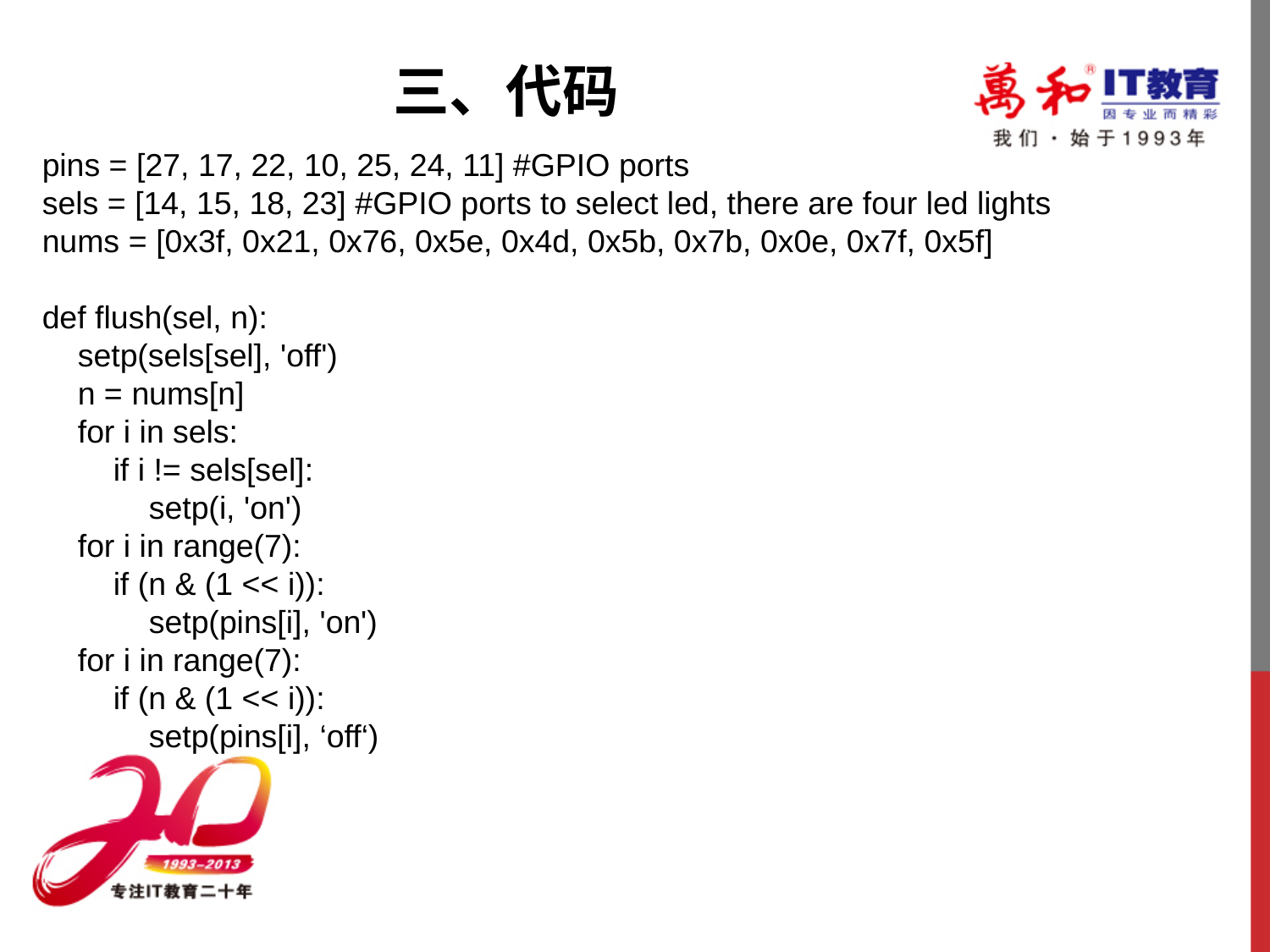

三、代码
pins = [27, 17, 22, 10, 25, 24, 11] #GPIO ports
sels = [14, 15, 18, 23] #GPIO ports to select led, there are four led lights
nums = [0x3f, 0x21, 0x76, 0x5e, 0x4d, 0x5b, 0x7b, 0x0e, 0x7f, 0x5f]

def flush(sel, n):
    setp(sels[sel], 'off')
    n = nums[n]
    for i in sels:
        if i != sels[sel]:
            setp(i, 'on')
    for i in range(7):
        if (n & (1 << i)):
            setp(pins[i], 'on')
    for i in range(7):
        if (n & (1 << i)):
            setp(pins[i], ‘off‘)